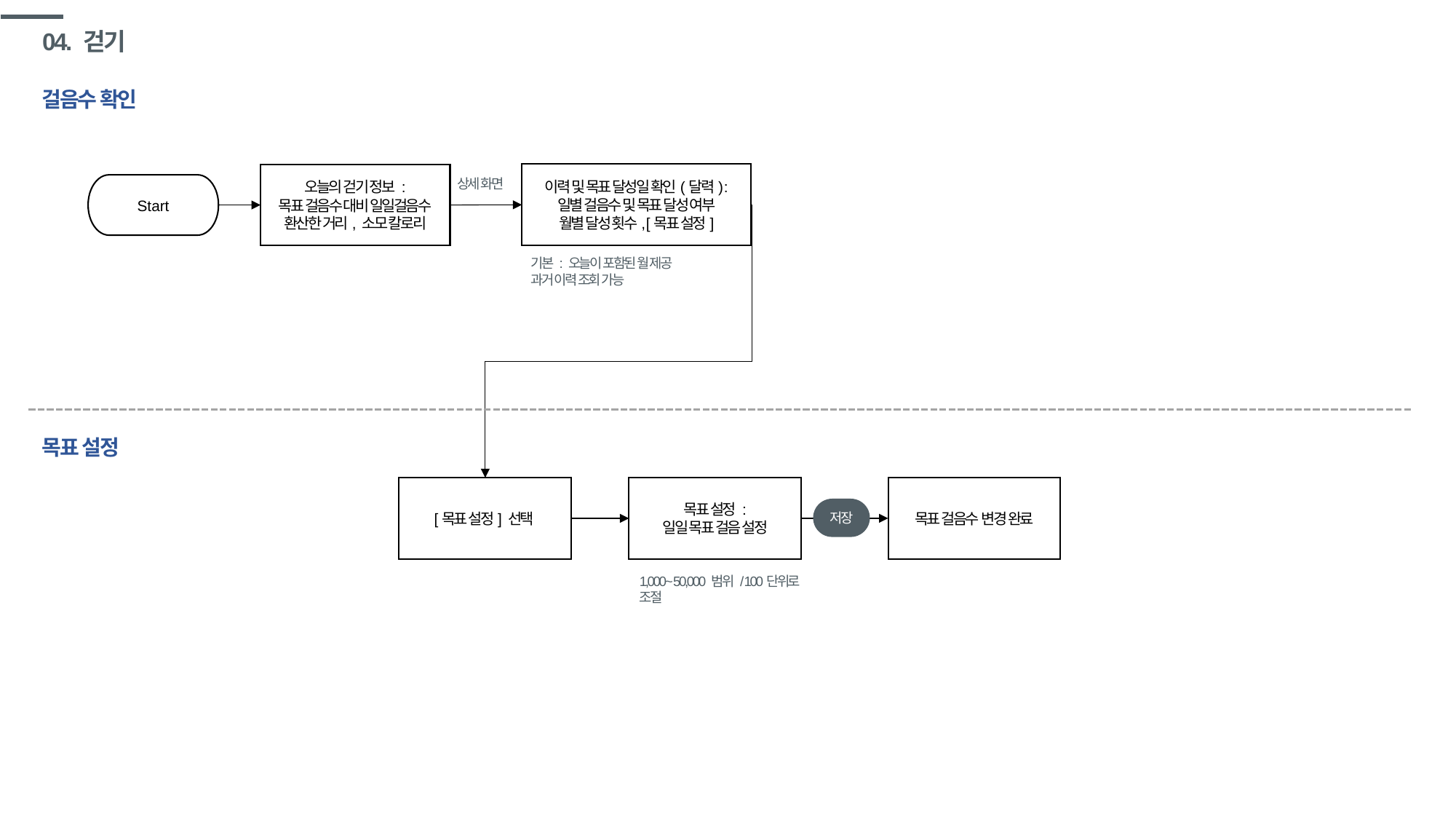

# 04. 걷기
걸음수 확인
이력 및 목표 달성일 확인(달력) :
일별 걸음수 및 목표 달성 여부
월별 달성 횟수, [목표 설정]
오늘의 걷기 정보 :
목표 걸음수 대비 일일걸음수
환산한 거리, 소모 칼로리
상세 화면
Start
기본 : 오늘이 포함된 월 제공
과거 이력 조회 가능
목표 설정
[목표 설정] 선택
목표 설정 :
일일 목표 걸음 설정
목표 걸음수 변경 완료
저장
1,000~ 50,000 범위 / 100단위로 조절